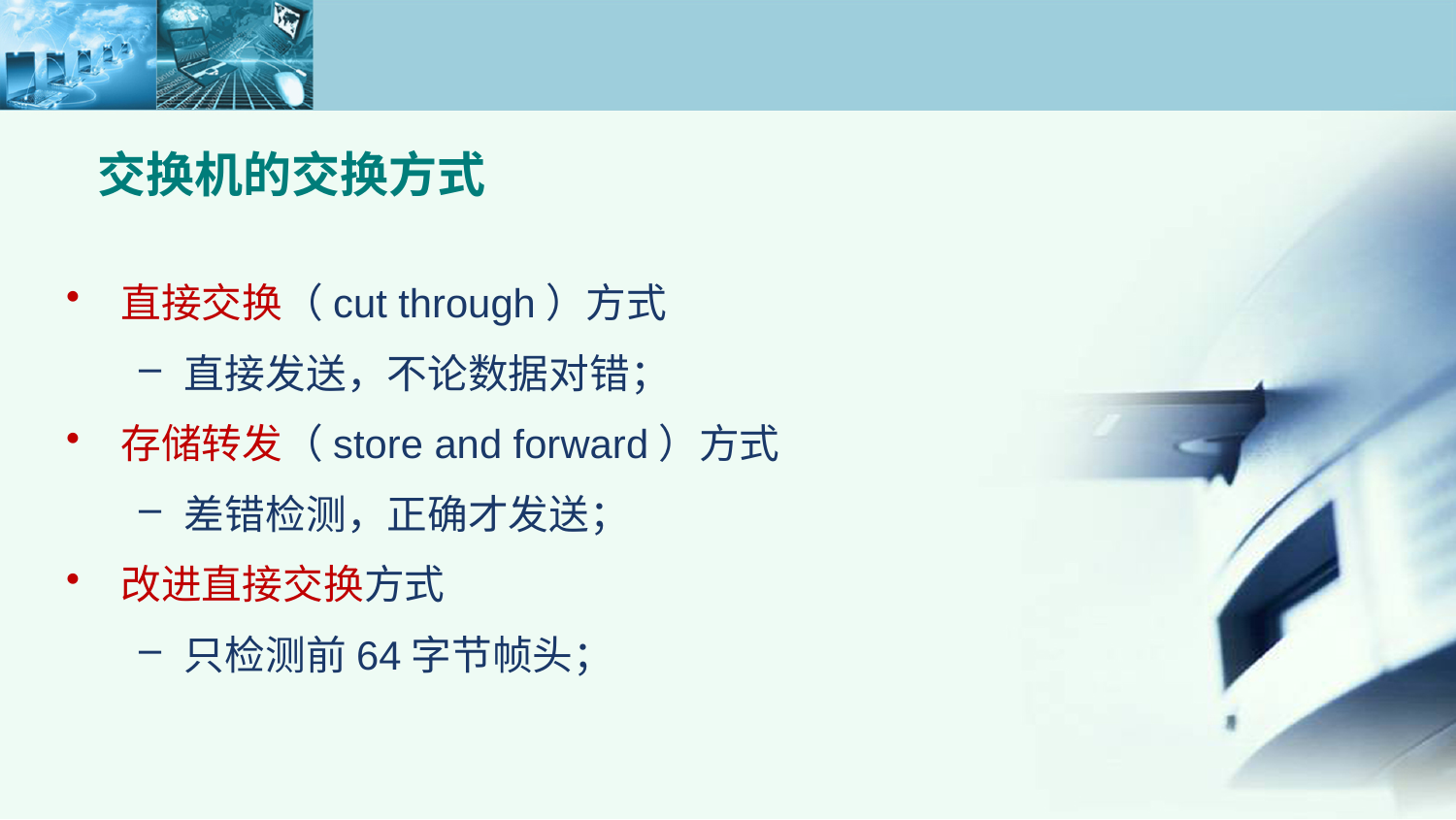

交换机的交换方式
直接交换（cut through）方式
直接发送，不论数据对错；
存储转发（store and forward）方式
差错检测，正确才发送；
改进直接交换方式
只检测前64字节帧头；